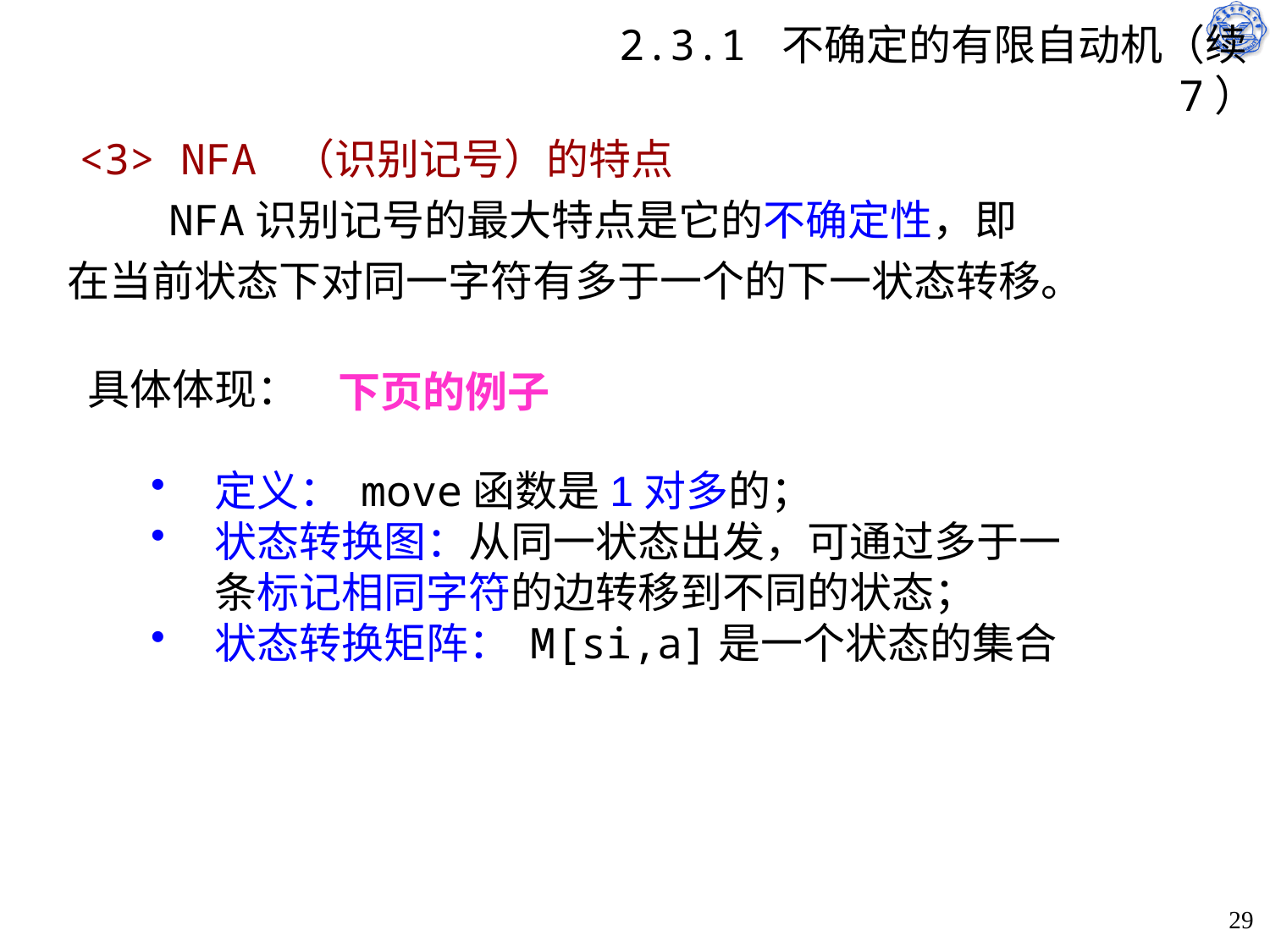

# 2.3.1 不确定的有限自动机（续7）
 <3> NFA （识别记号）的特点
    NFA识别记号的最大特点是它的不确定性，即在当前状态下对同一字符有多于一个的下一状态转移。
下页的例子
具体体现：

定义： move函数是1对多的；
状态转换图：从同一状态出发，可通过多于一条标记相同字符的边转移到不同的状态；
状态转换矩阵： M[si,a]是一个状态的集合
29